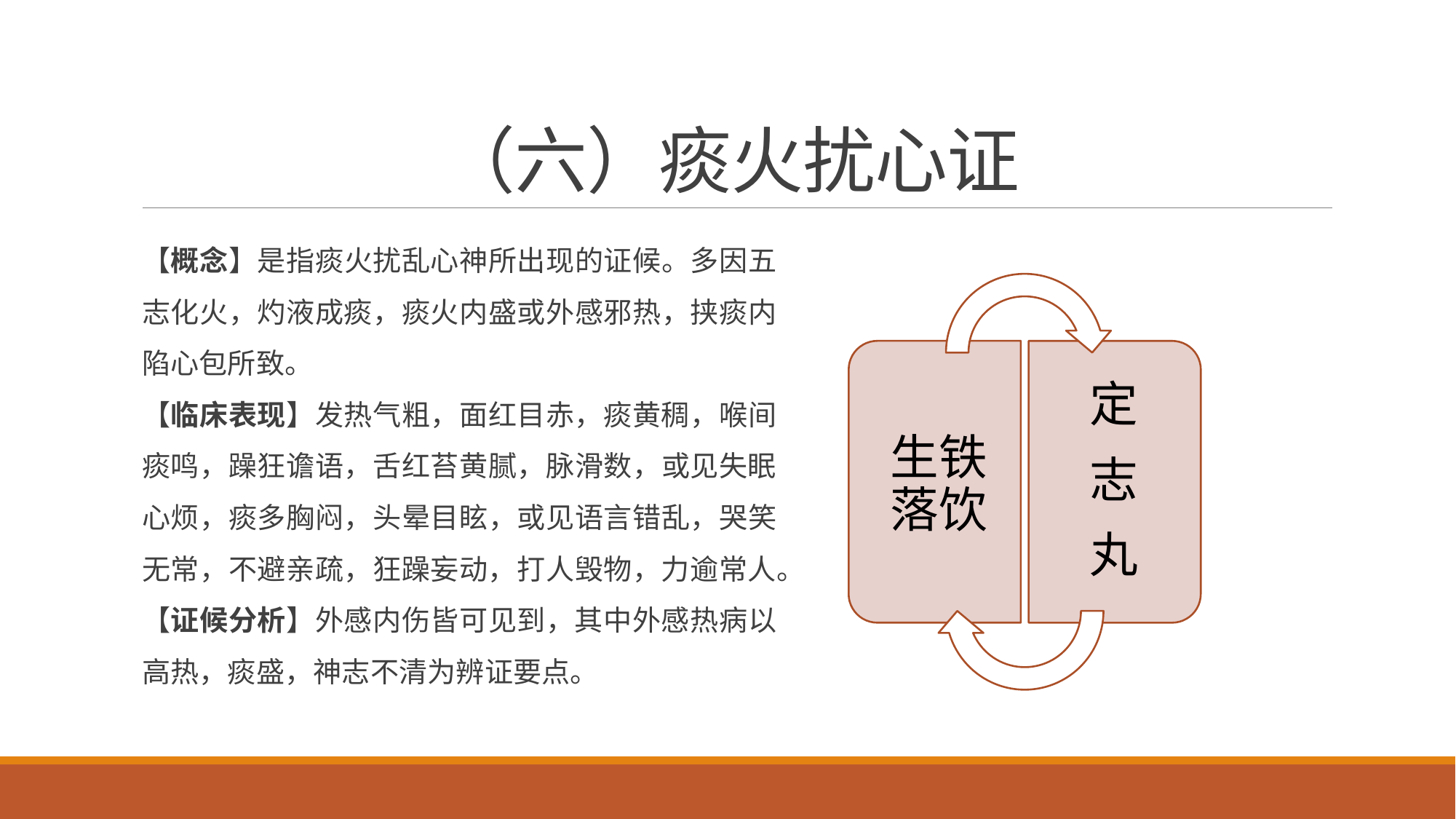

# （六）痰火扰心证
【概念】是指痰火扰乱心神所出现的证候。多因五志化火，灼液成痰，痰火内盛或外感邪热，挟痰内陷心包所致。
【临床表现】发热气粗，面红目赤，痰黄稠，喉间痰鸣，躁狂谵语，舌红苔黄腻，脉滑数，或见失眠心烦，痰多胸闷，头晕目眩，或见语言错乱，哭笑无常，不避亲疏，狂躁妄动，打人毁物，力逾常人。
【证候分析】外感内伤皆可见到，其中外感热病以高热，痰盛，神志不清为辨证要点。
生铁落饮
定
志
丸